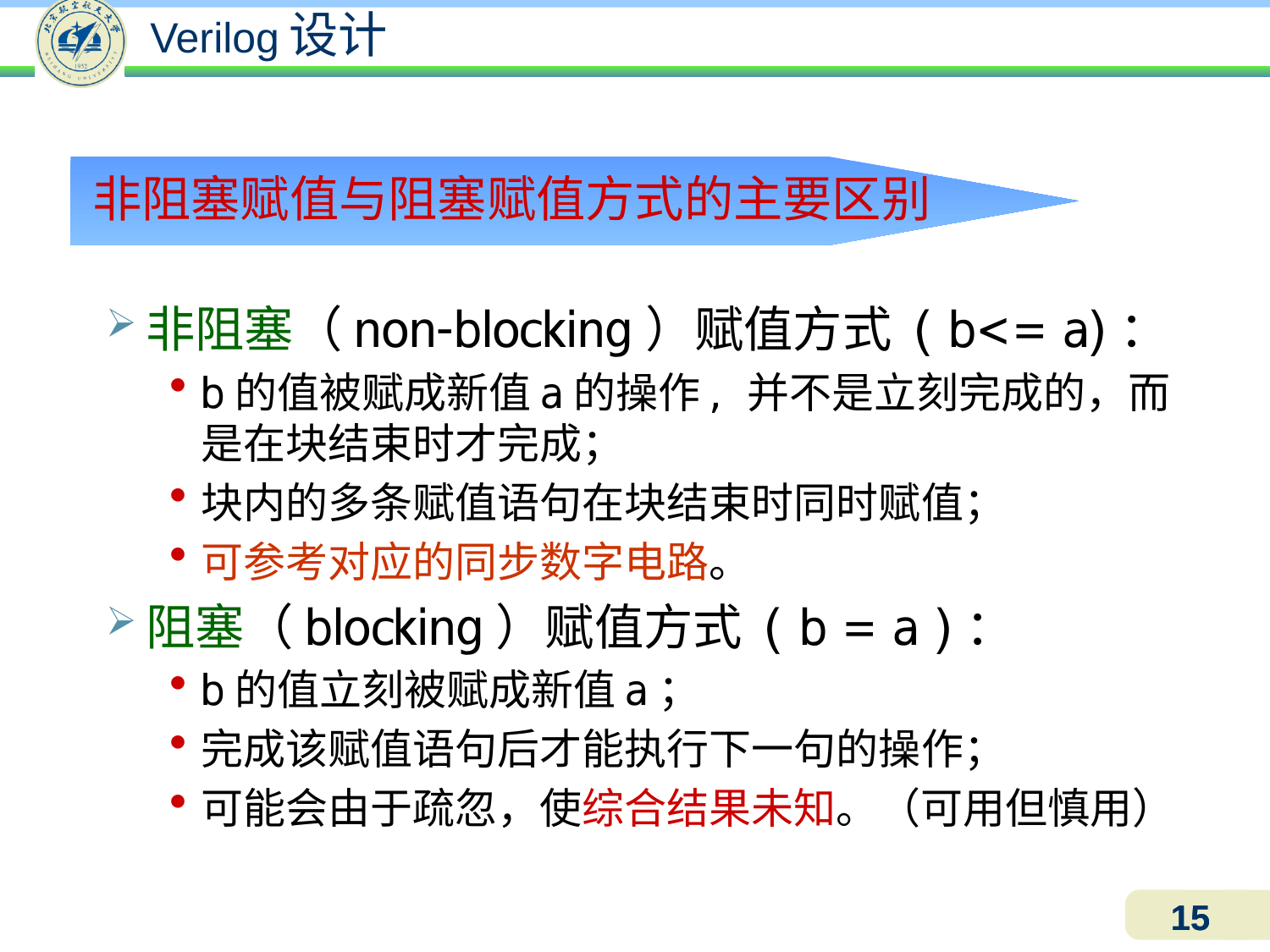

非阻塞赋值与阻塞赋值方式的主要区别

非阻塞（non-blocking）赋值方式 ( b<= a)：
b的值被赋成新值a的操作, 并不是立刻完成的，而是在块结束时才完成；
块内的多条赋值语句在块结束时同时赋值；
可参考对应的同步数字电路。
阻塞（blocking）赋值方式 ( b = a )：
b的值立刻被赋成新值a；
完成该赋值语句后才能执行下一句的操作；
可能会由于疏忽，使综合结果未知。（可用但慎用）
15
15